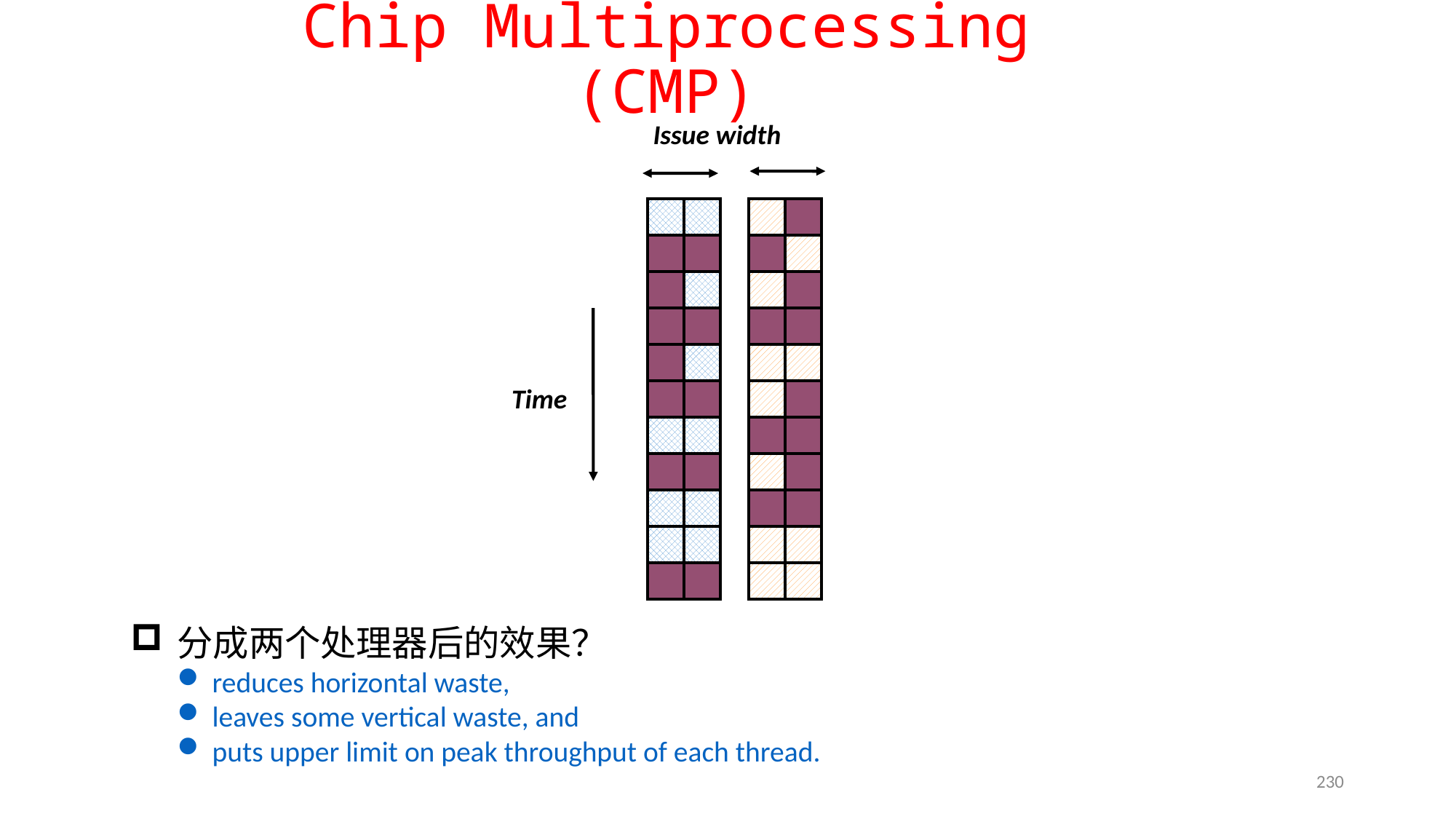

# Chip Multiprocessing (CMP)
Issue width

Time

分成两个处理器后的效果？
reduces horizontal waste,
leaves some vertical waste, and
puts upper limit on peak throughput of each thread.
230